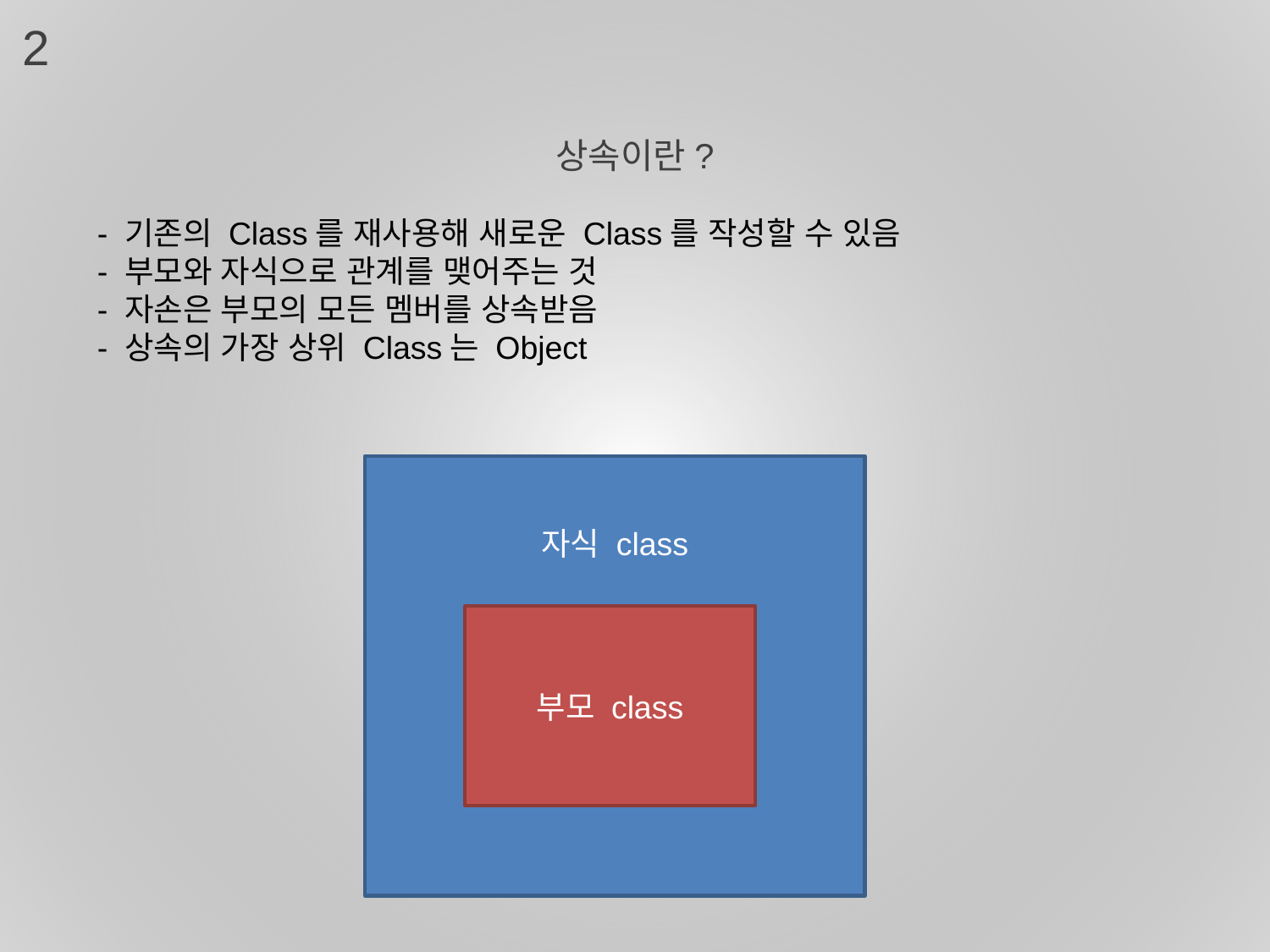

2
# 상속이란?
- 기존의 Class를 재사용해 새로운 Class를 작성할 수 있음
- 부모와 자식으로 관계를 맺어주는 것
- 자손은 부모의 모든 멤버를 상속받음
- 상속의 가장 상위 Class는 Object
자식 class

부모 class